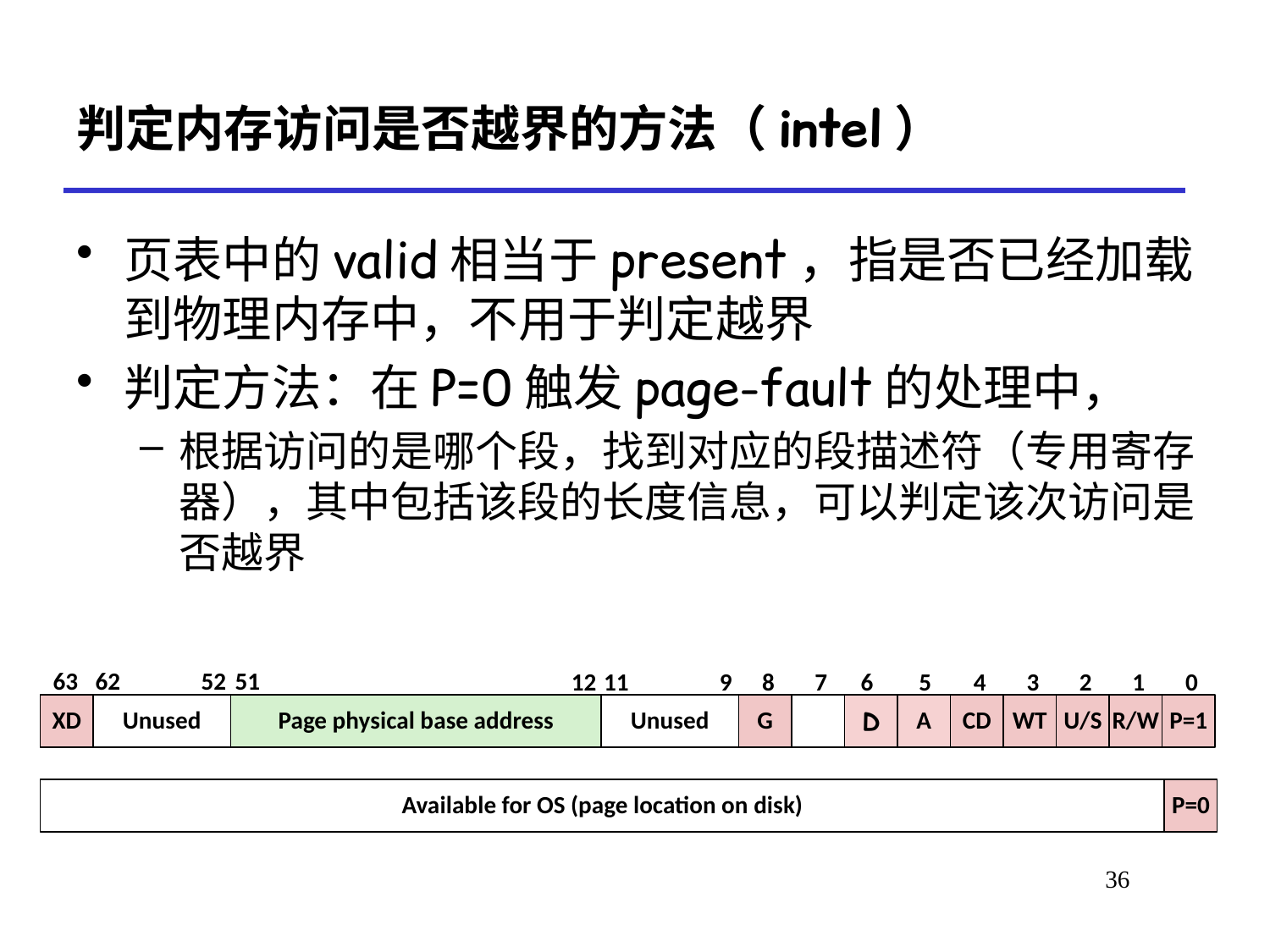

# 判定内存访问是否越界的方法（intel）
页表中的valid相当于present，指是否已经加载到物理内存中，不用于判定越界
判定方法：在P=0触发page-fault的处理中，
根据访问的是哪个段，找到对应的段描述符（专用寄存器），其中包括该段的长度信息，可以判定该次访问是否越界
63
62
52
51
12
11
9
8
7
6
5
4
3
2
1
0
XD
Unused
Page physical base address
Unused
G

D
A
CD
WT
U/S
R/W
P=1
Available for OS (page location on disk)
P=0
36